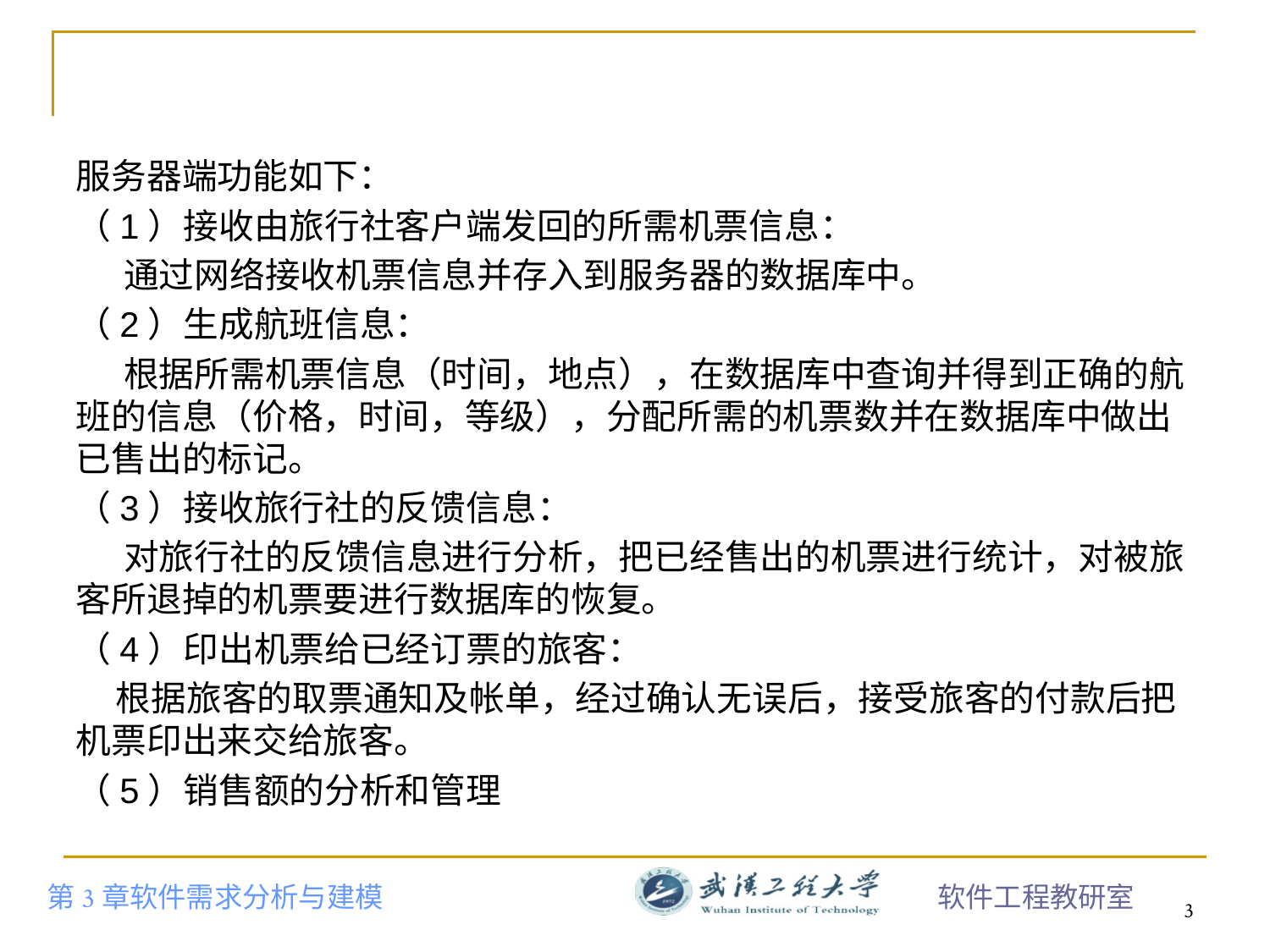

#
服务器端功能如下：
（1）接收由旅行社客户端发回的所需机票信息：
     通过网络接收机票信息并存入到服务器的数据库中。
（2）生成航班信息：
     根据所需机票信息（时间，地点），在数据库中查询并得到正确的航班的信息（价格，时间，等级），分配所需的机票数并在数据库中做出已售出的标记。
（3）接收旅行社的反馈信息：
     对旅行社的反馈信息进行分析，把已经售出的机票进行统计，对被旅客所退掉的机票要进行数据库的恢复。
（4）印出机票给已经订票的旅客：
    根据旅客的取票通知及帐单，经过确认无误后，接受旅客的付款后把机票印出来交给旅客。
（5）销售额的分析和管理